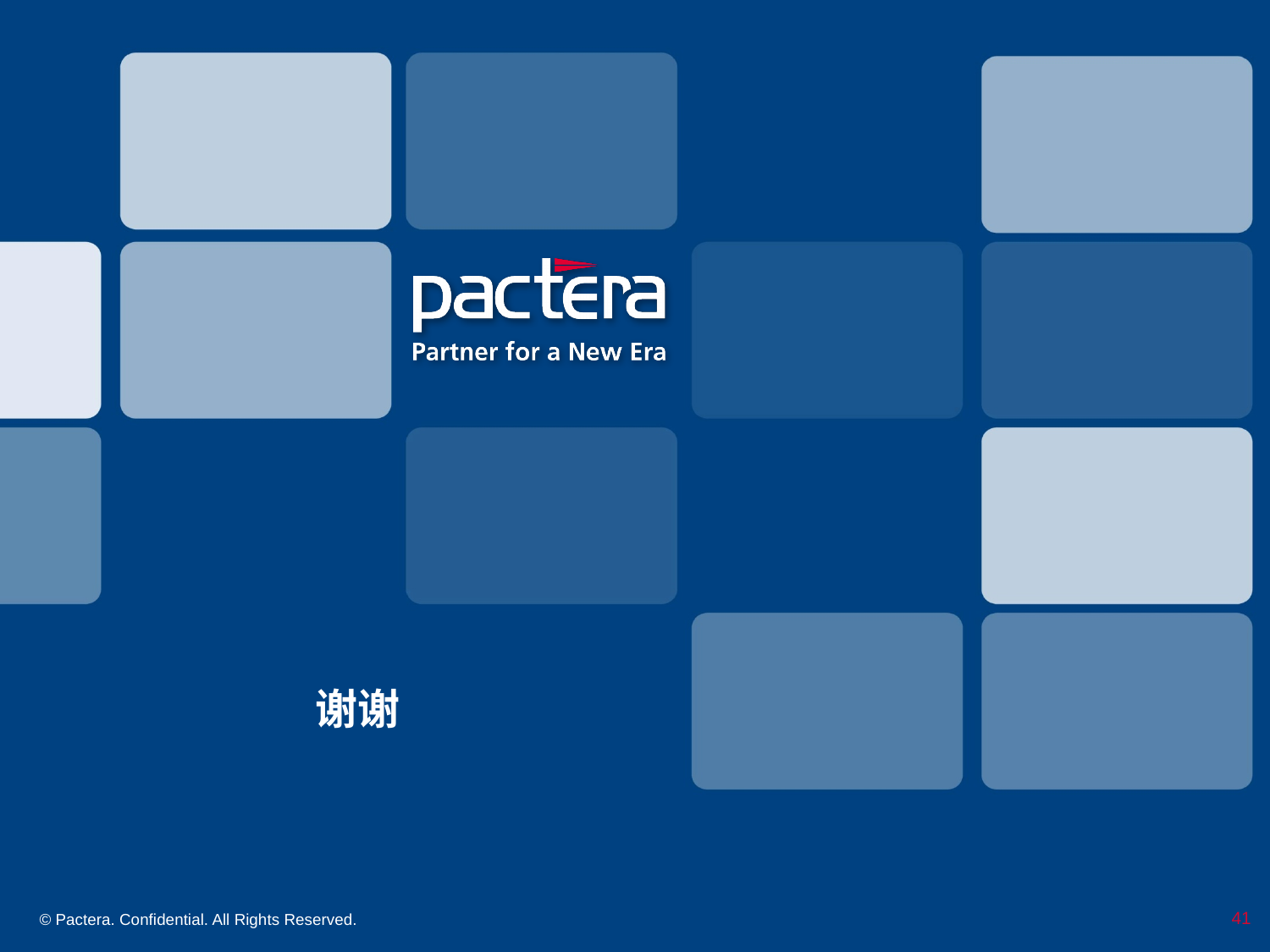

# 谢谢
41
© Pactera. Confidential. All Rights Reserved.